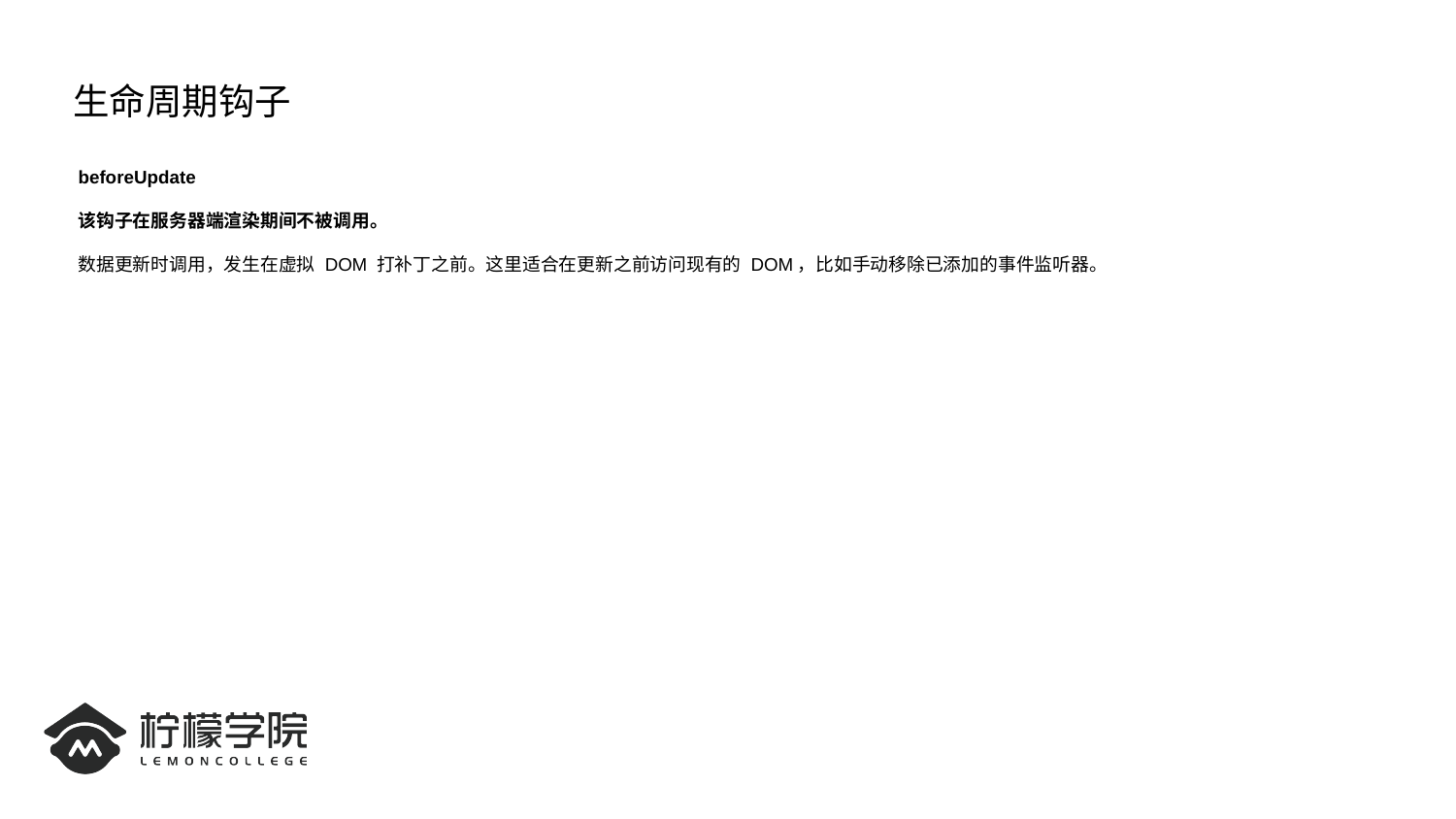

# 生命周期钩子
beforeUpdate

该钩子在服务器端渲染期间不被调用。

数据更新时调用，发生在虚拟 DOM 打补丁之前。这里适合在更新之前访问现有的 DOM，比如手动移除已添加的事件监听器。